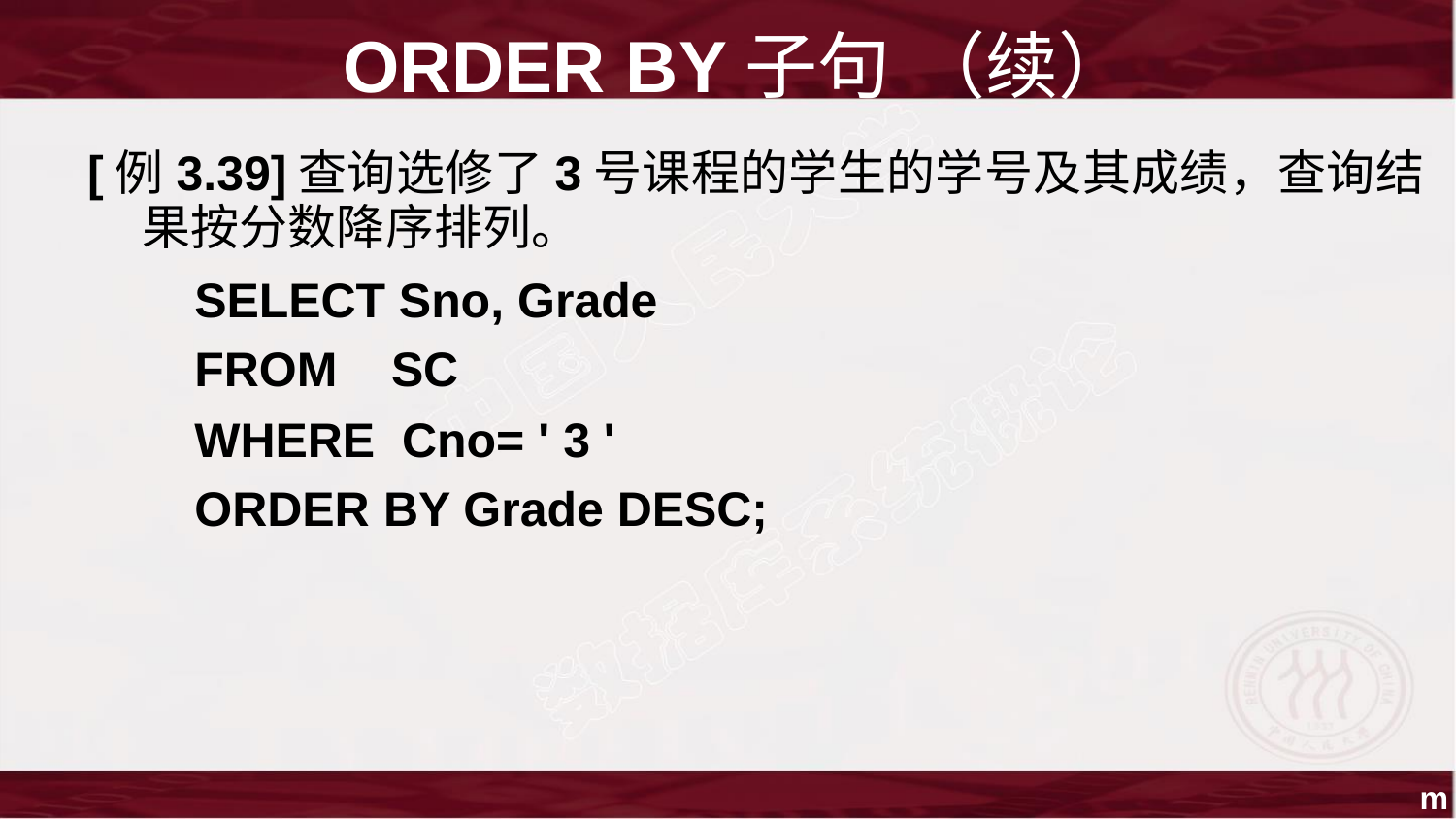

ORDER BY子句 （续）
[例3.39]查询选修了3号课程的学生的学号及其成绩，查询结
果按分数降序排列。
SELECT Sno, Grade
FROM SC
WHERE Cno= ' 3 '
ORDER BY Grade DESC;
m